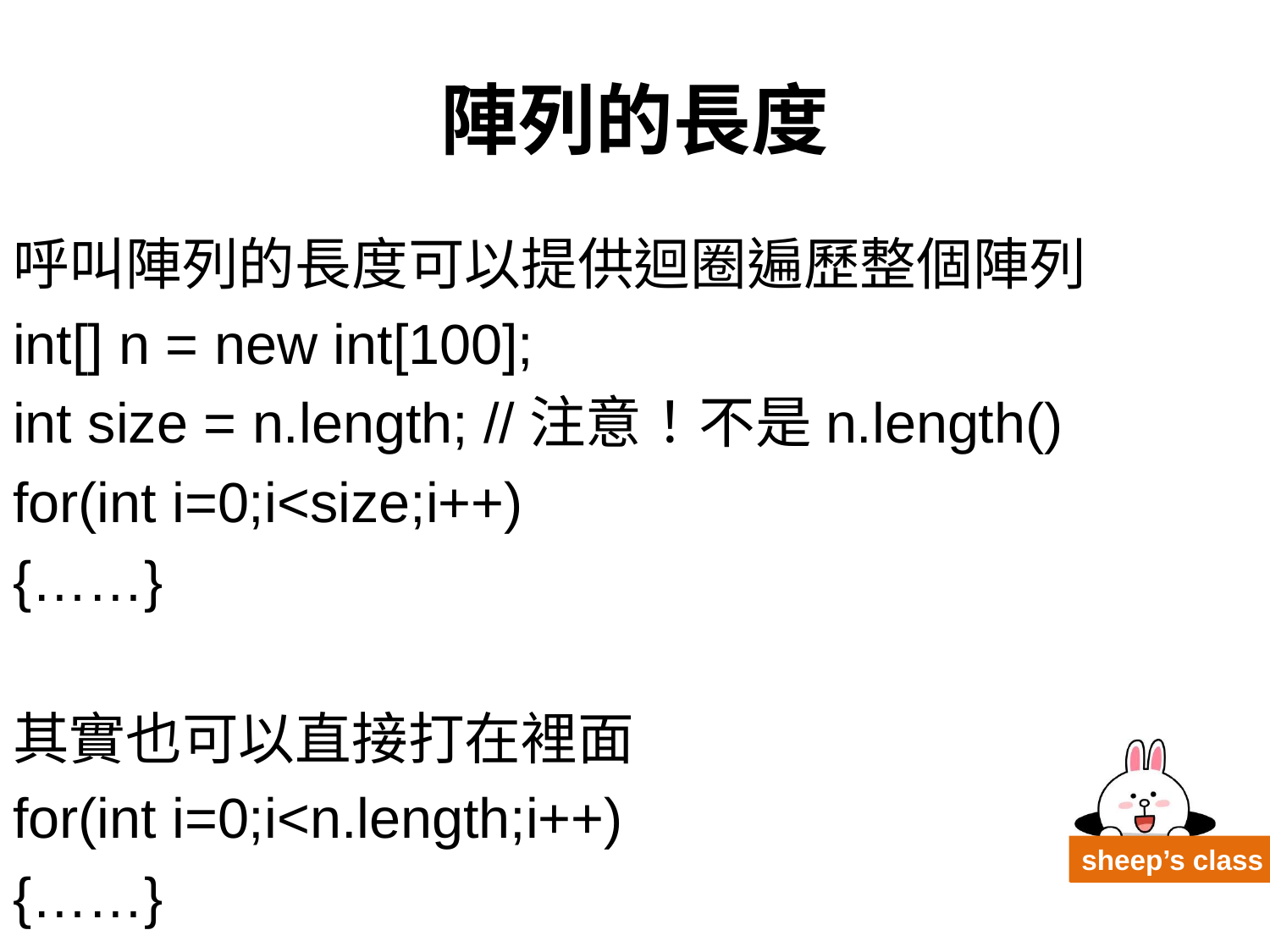

# 陣列的長度
呼叫陣列的長度可以提供迴圈遍歷整個陣列
int[] n = new int[100];
int size = n.length; //注意！不是n.length()
for(int i=0;i<size;i++)
{……}

其實也可以直接打在裡面
for(int i=0;i<n.length;i++)
{……}